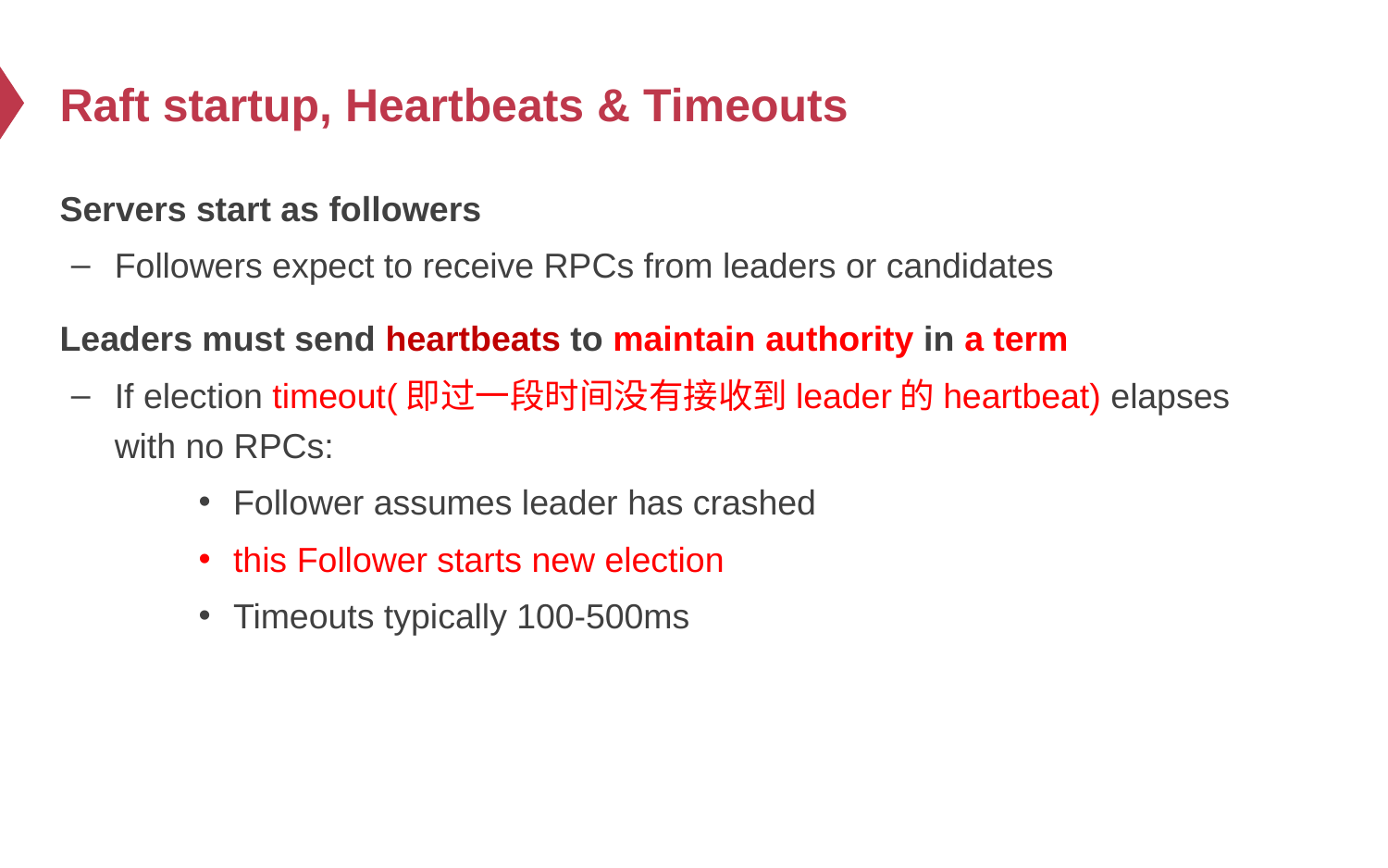

# Raft startup, Heartbeats & Timeouts
Servers start as followers
Followers expect to receive RPCs from leaders or candidates
Leaders must send heartbeats to maintain authority in a term
If election timeout(即过一段时间没有接收到leader的heartbeat) elapses with no RPCs:
Follower assumes leader has crashed
this Follower starts new election
Timeouts typically 100-500ms

45